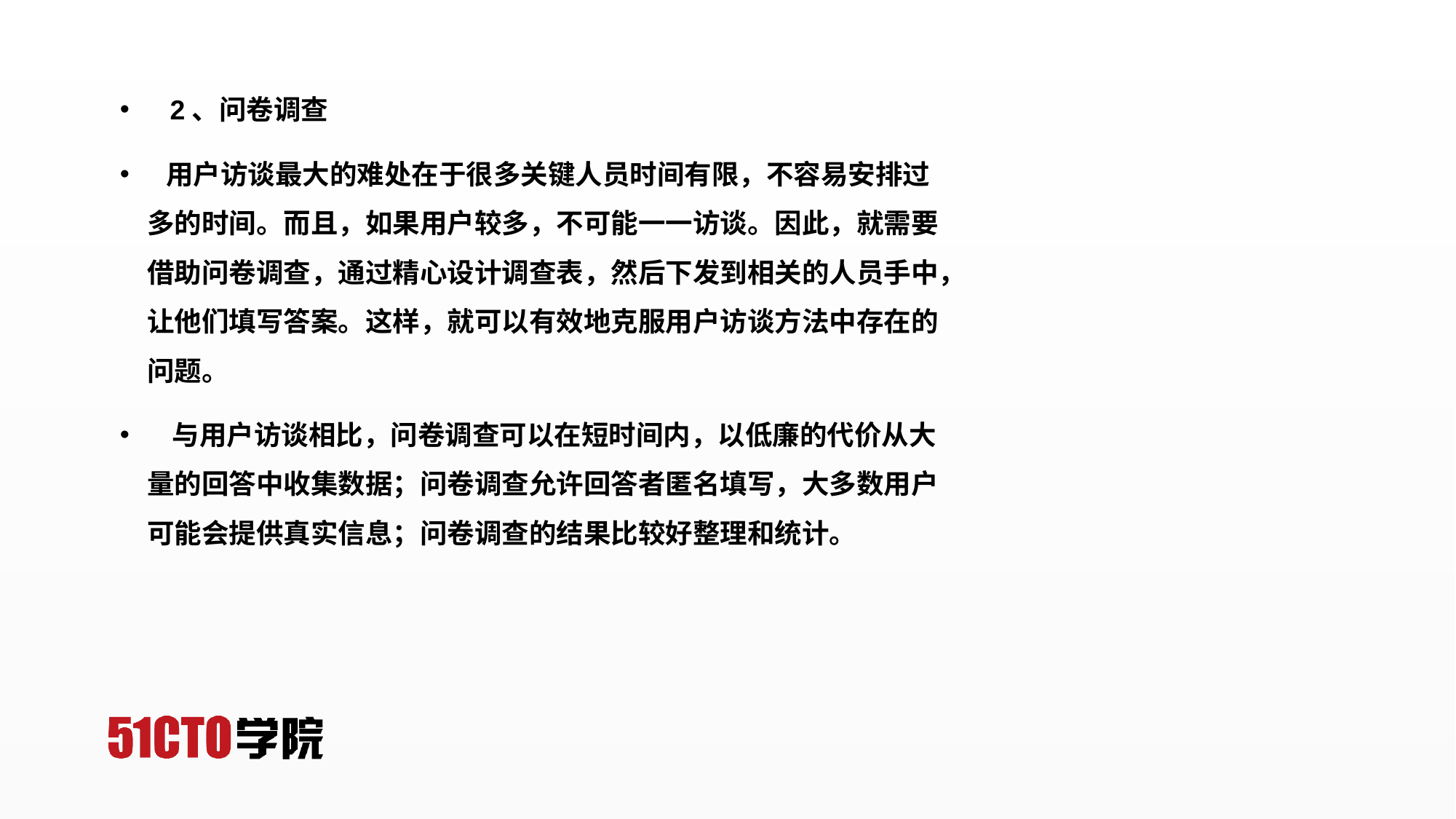

2、问卷调查
  用户访谈最大的难处在于很多关键人员时间有限，不容易安排过多的时间。而且，如果用户较多，不可能一一访谈。因此，就需要借助问卷调查，通过精心设计调查表，然后下发到相关的人员手中，让他们填写答案。这样，就可以有效地克服用户访谈方法中存在的问题。
   与用户访谈相比，问卷调查可以在短时间内，以低廉的代价从大量的回答中收集数据；问卷调查允许回答者匿名填写，大多数用户可能会提供真实信息；问卷调查的结果比较好整理和统计。